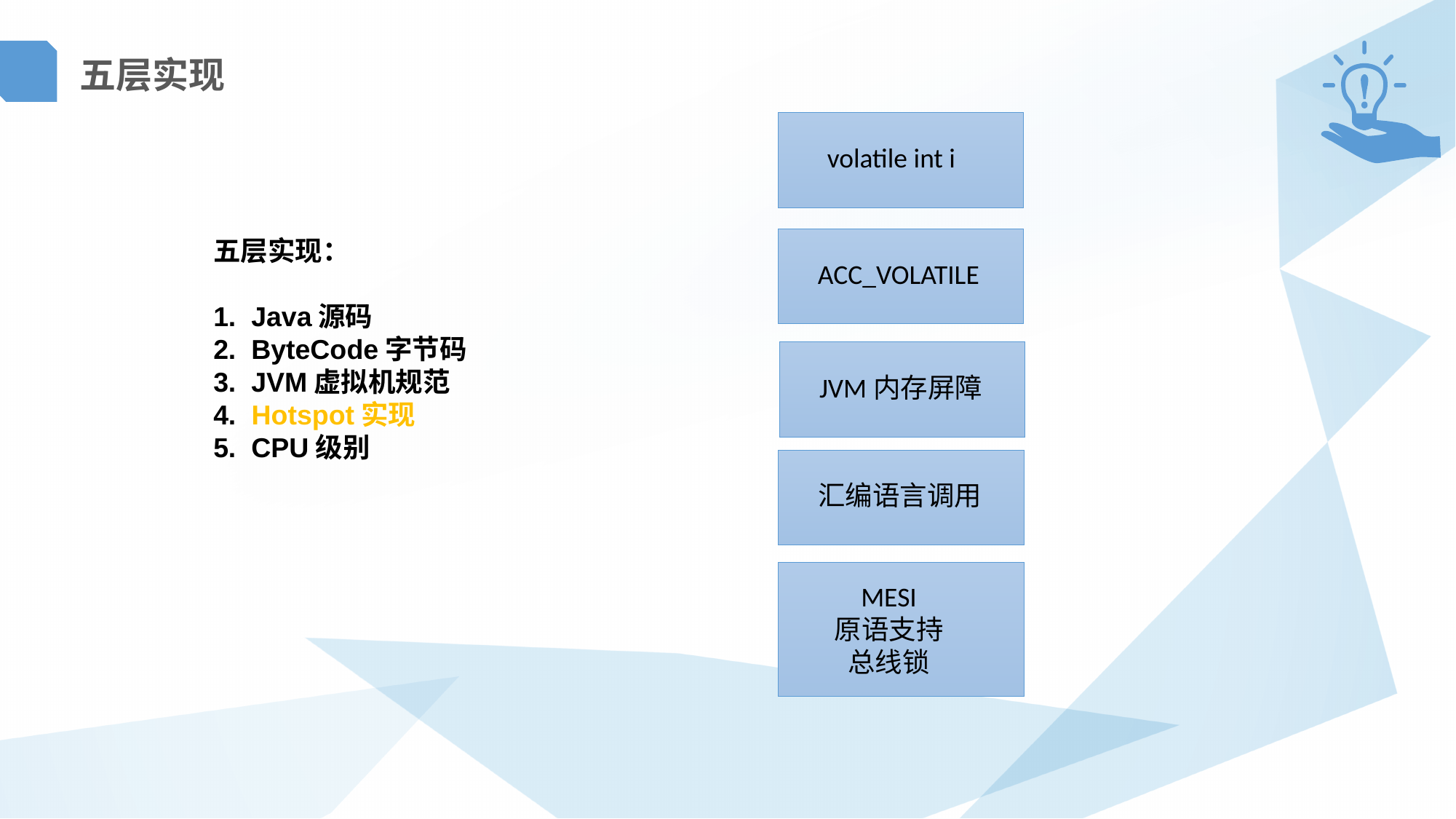

五层实现

volatile int i
五层实现：

1.  Java源码
2.  ByteCode字节码
3.  JVM虚拟机规范
4.  Hotspot实现
5.  CPU级别

ACC_VOLATILE

JVM内存屏障

汇编语言调用

MESI
原语支持
总线锁